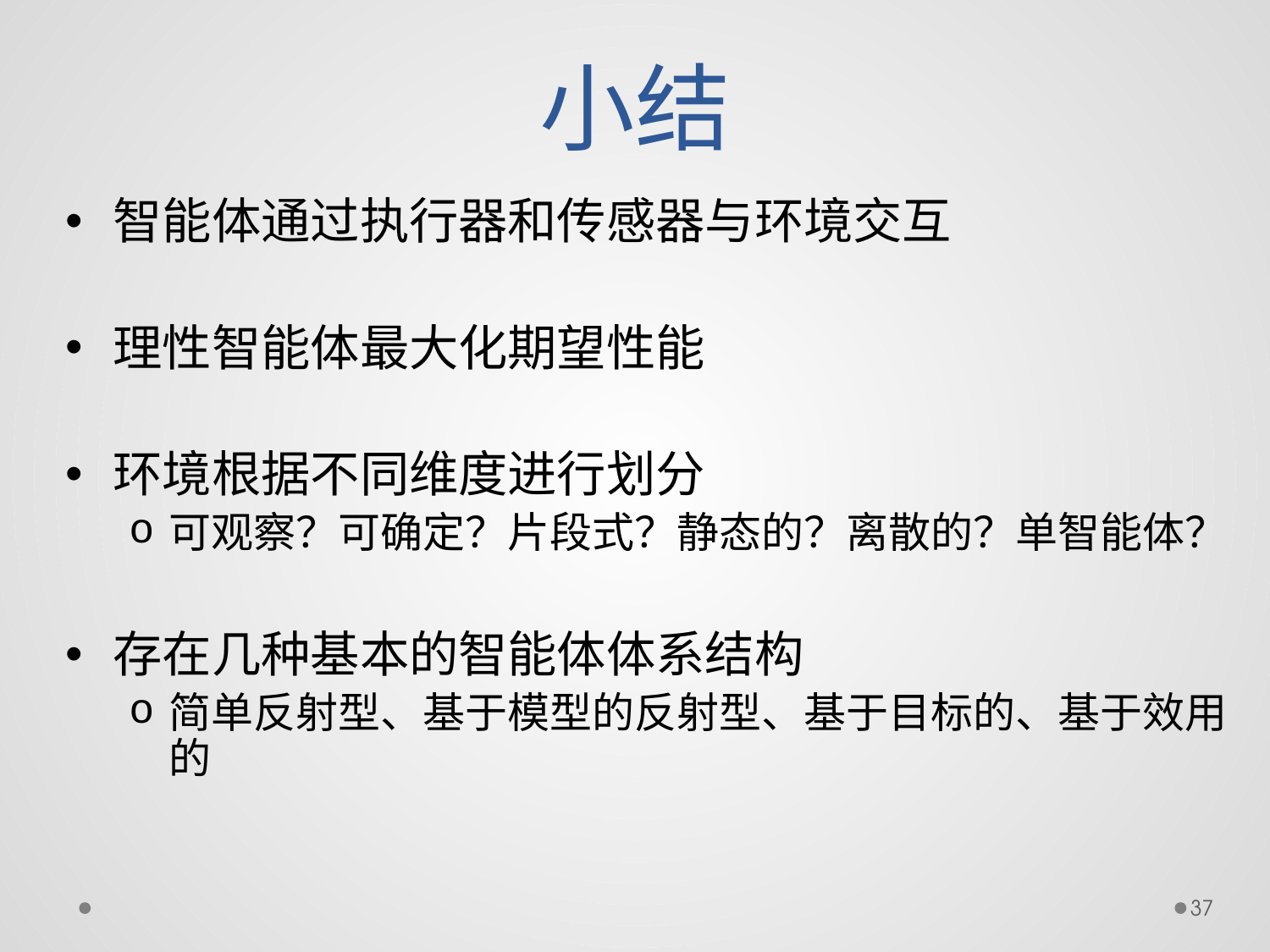

# 小结
智能体通过执行器和传感器与环境交互

理性智能体最大化期望性能

环境根据不同维度进行划分
可观察？可确定？片段式？静态的？离散的？单智能体？

存在几种基本的智能体体系结构
简单反射型、基于模型的反射型、基于目标的、基于效用的
37